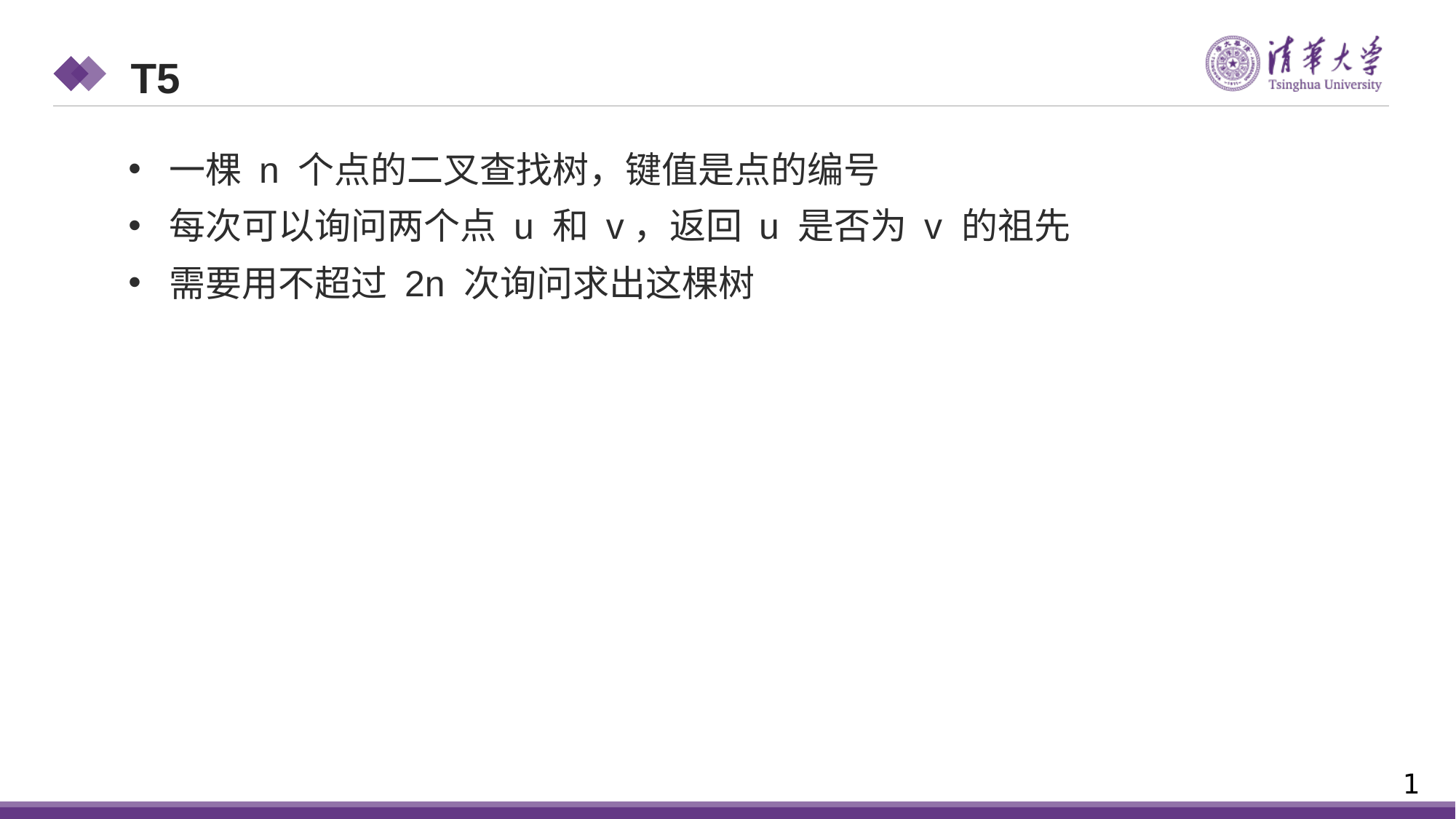

T5
一棵 n 个点的二叉查找树，键值是点的编号
每次可以询问两个点 u 和 v，返回 u 是否为 v 的祖先
需要用不超过 2n 次询问求出这棵树
1